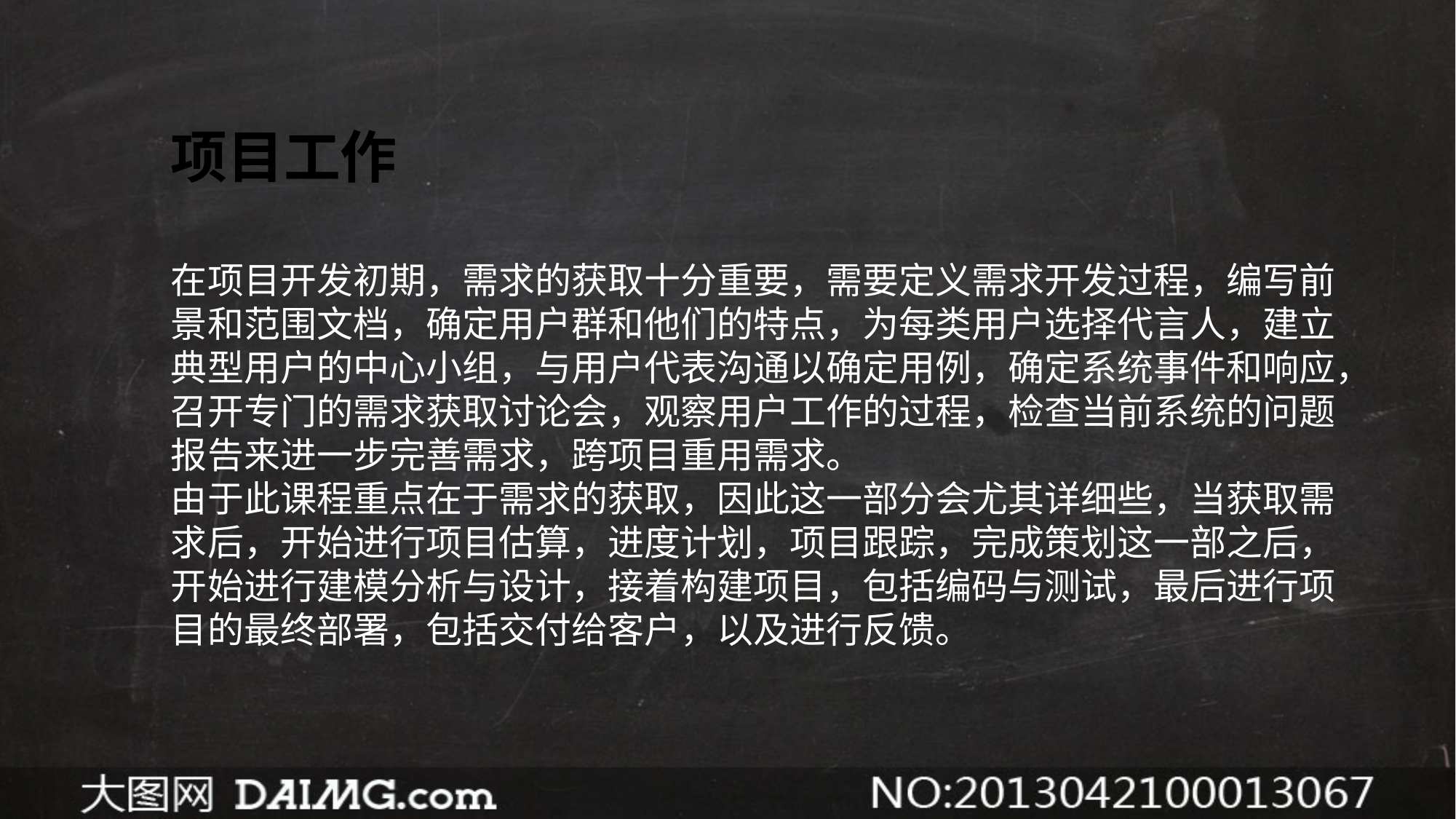

项目工作

在项目开发初期，需求的获取十分重要，需要定义需求开发过程，编写前景和范围文档，确定用户群和他们的特点，为每类用户选择代言人，建立典型用户的中心小组，与用户代表沟通以确定用例，确定系统事件和响应，召开专门的需求获取讨论会，观察用户工作的过程，检查当前系统的问题报告来进一步完善需求，跨项目重用需求。
由于此课程重点在于需求的获取，因此这一部分会尤其详细些，当获取需求后，开始进行项目估算，进度计划，项目跟踪，完成策划这一部之后，开始进行建模分析与设计，接着构建项目，包括编码与测试，最后进行项目的最终部署，包括交付给客户，以及进行反馈。